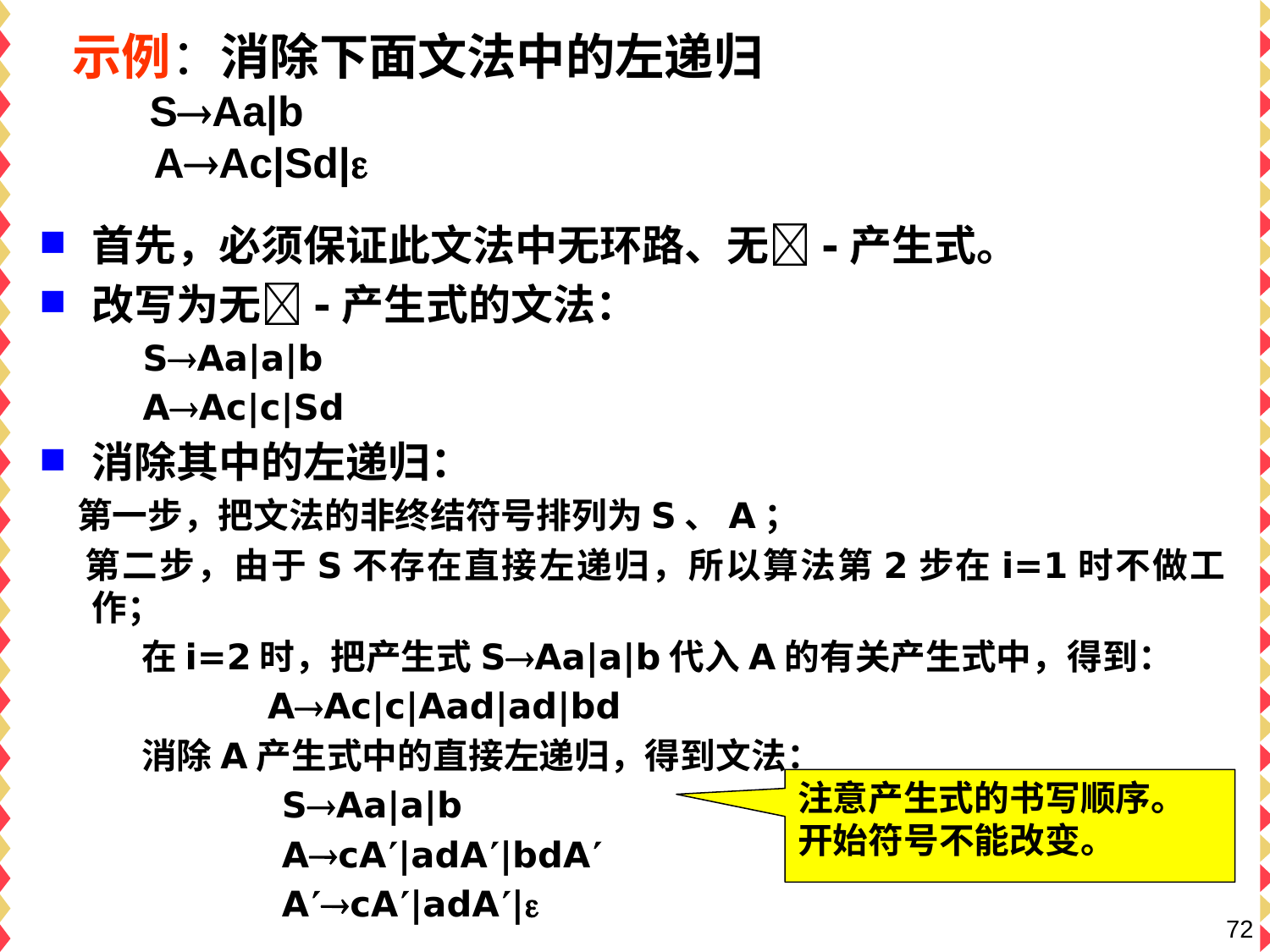

# 示例：消除下面文法中的左递归 S→Aa|b A→Ac|Sd|ε
首先，必须保证此文法中无环路、无ε-产生式。
改写为无ε-产生式的文法：
        S→Aa|a|b
        A→Ac|c|Sd
消除其中的左递归：
   第一步，把文法的非终结符号排列为S、A；
   第二步，由于S不存在直接左递归，所以算法第2步在i=1时不做工作；
           在i=2时，把产生式S→Aa|a|b代入A的有关产生式中，得到：
             A→Ac|c|Aad|ad|bd
           消除A产生式中的直接左递归，得到文法：
         S→Aa|a|b
         A→cA′|adA′|bdA′
         A′→cA′|adA′|ε
注意产生式的书写顺序。
开始符号不能改变。
72